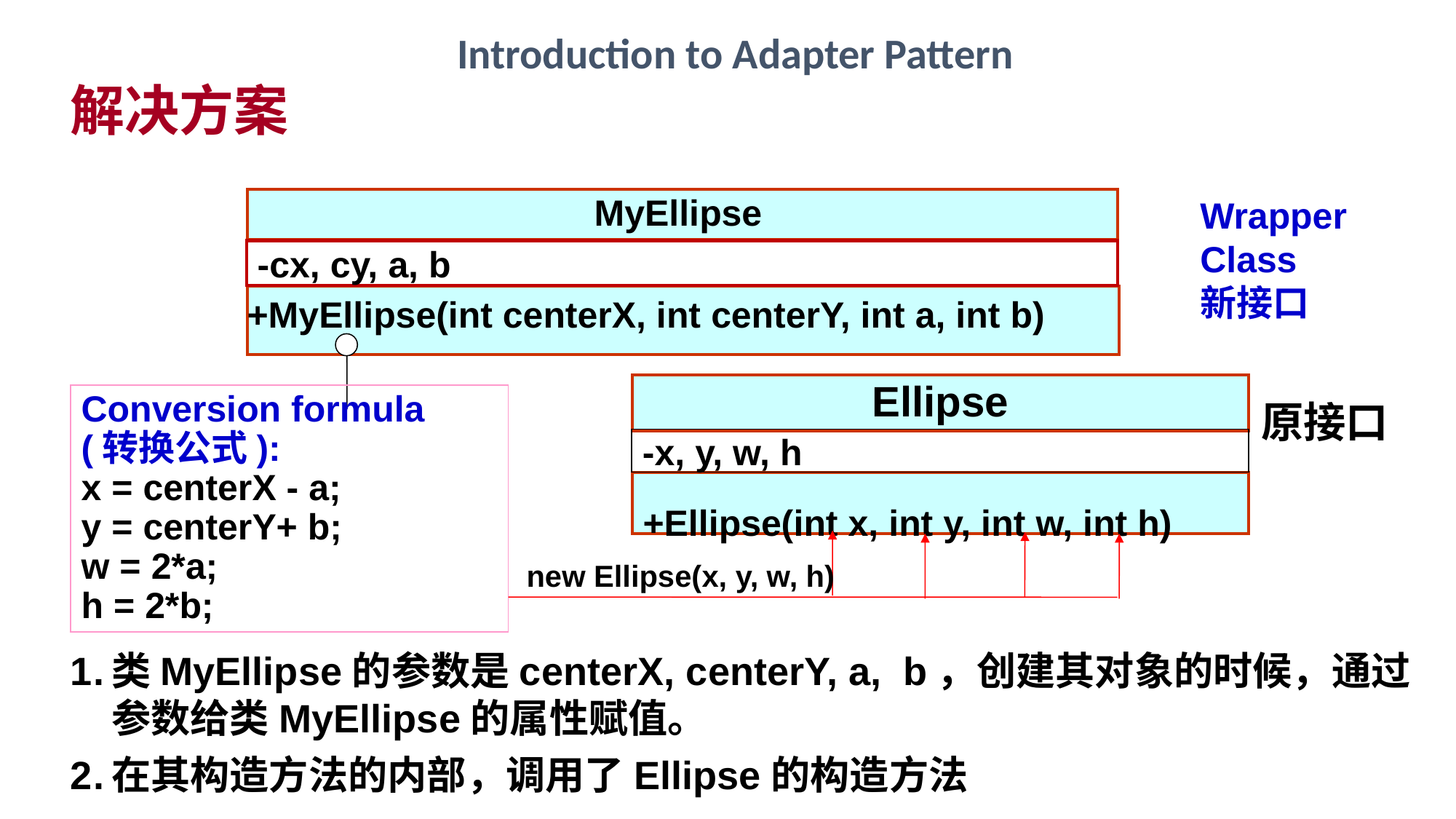

Introduction to Adapter Pattern
解决方案
Wrapper
Class
新接口
MyEllipse
-cx, cy, a, b
+MyEllipse(int centerX, int centerY, int a, int b)

Ellipse
Conversion formula
(转换公式):
x = centerX - a;
y = centerY+ b;
w = 2*a;
h = 2*b;
原接口
-x, y, w, h
+Ellipse(int x, int y, int w, int h)

new Ellipse(x, y, w, h)
类MyEllipse的参数是centerX, centerY, a,  b，创建其对象的时候，通过参数给类MyEllipse的属性赋值。
在其构造方法的内部，调用了Ellipse的构造方法